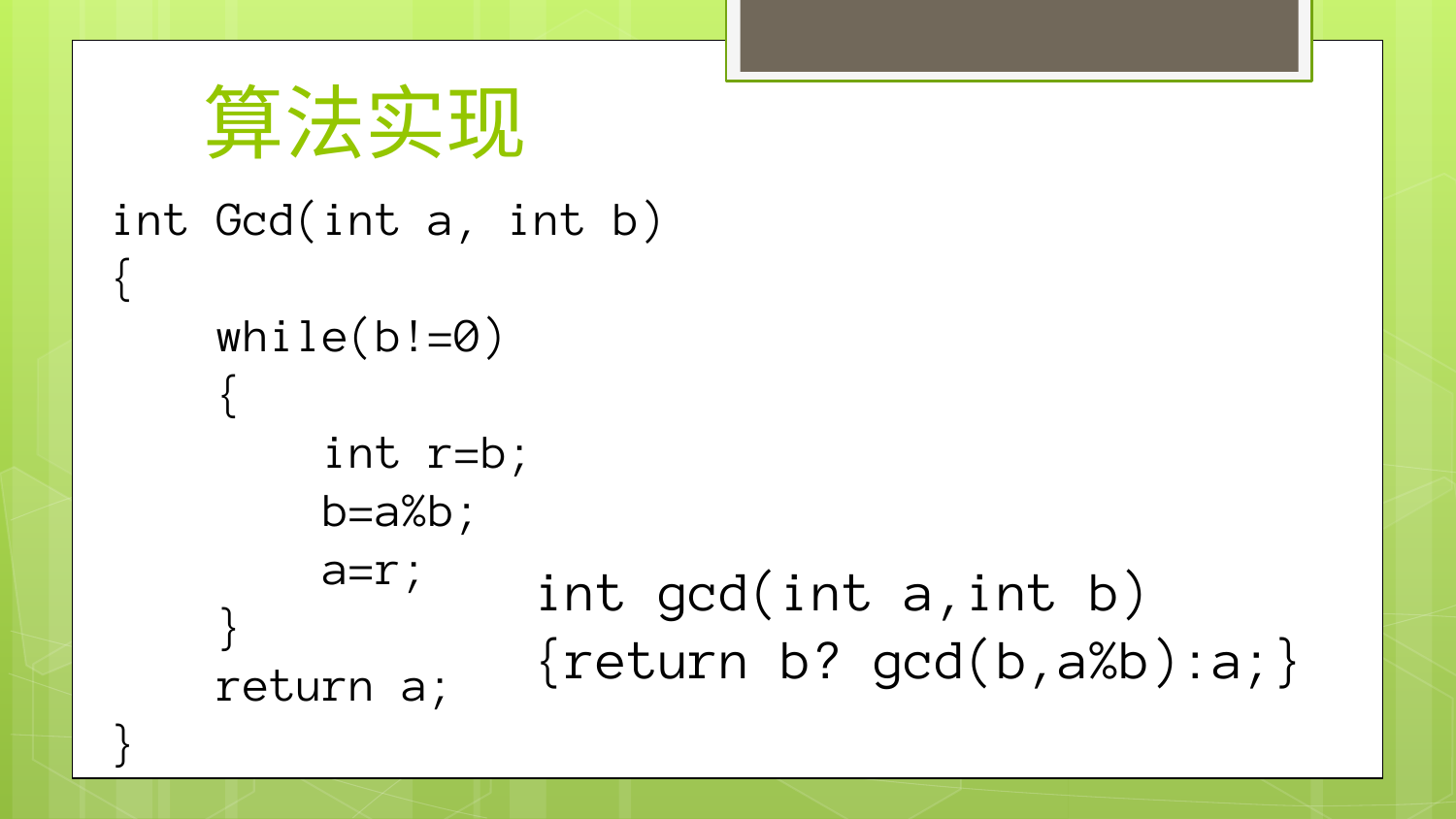

# 算法实现
int Gcd(int a, int b)
{
    while(b!=0)
    {
        int r=b;
        b=a%b;
        a=r;
    }
    return a;
}
int gcd(int a,int b)
{return b? gcd(b,a%b):a;}